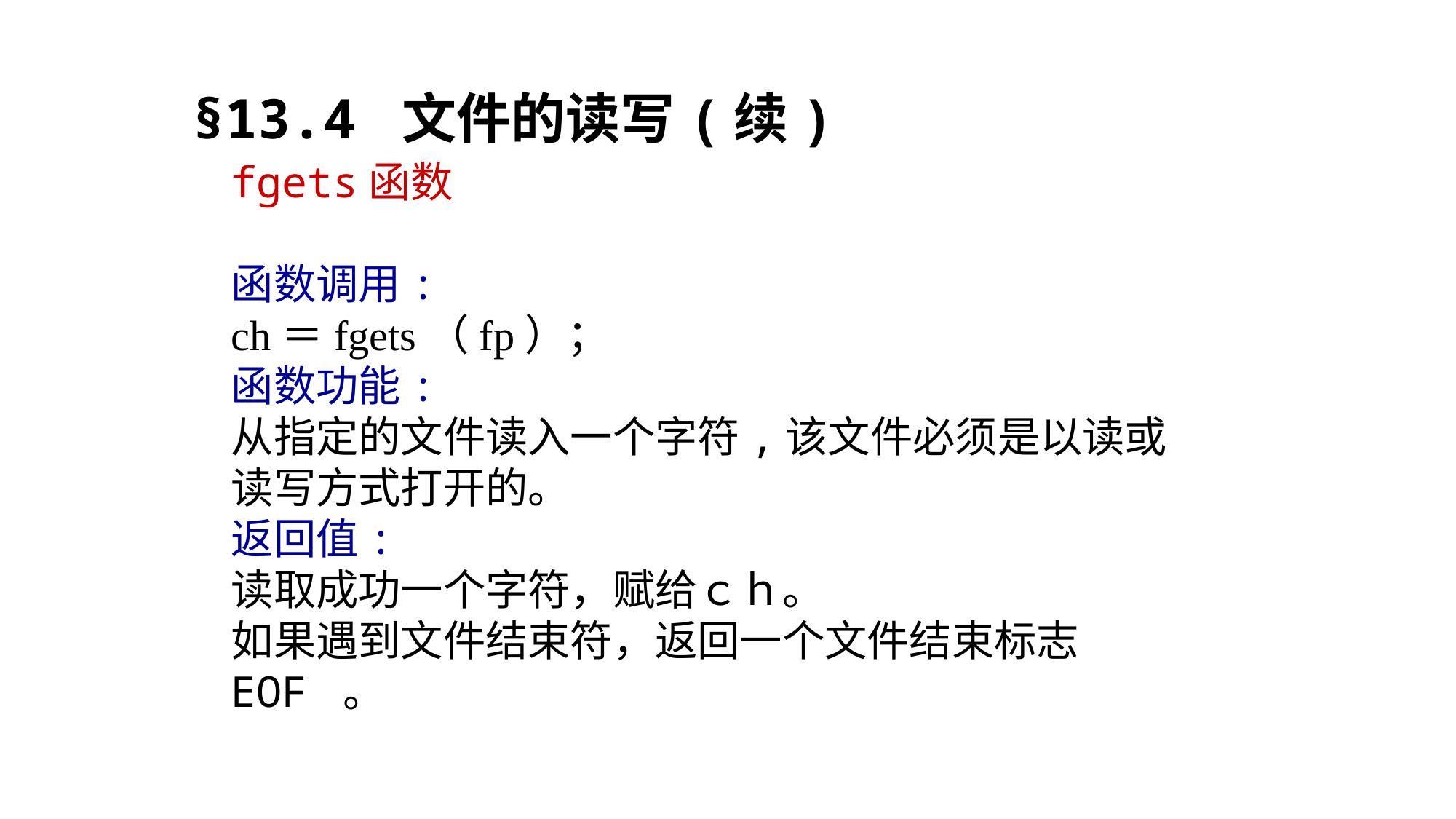

§13.4 文件的读写(续)
fgets函数

函数调用:
ch＝fgets（fp）；
函数功能:
从指定的文件读入一个字符,该文件必须是以读或
读写方式打开的。
返回值:
读取成功一个字符，赋给ｃｈ。
如果遇到文件结束符，返回一个文件结束标志
EOF 。